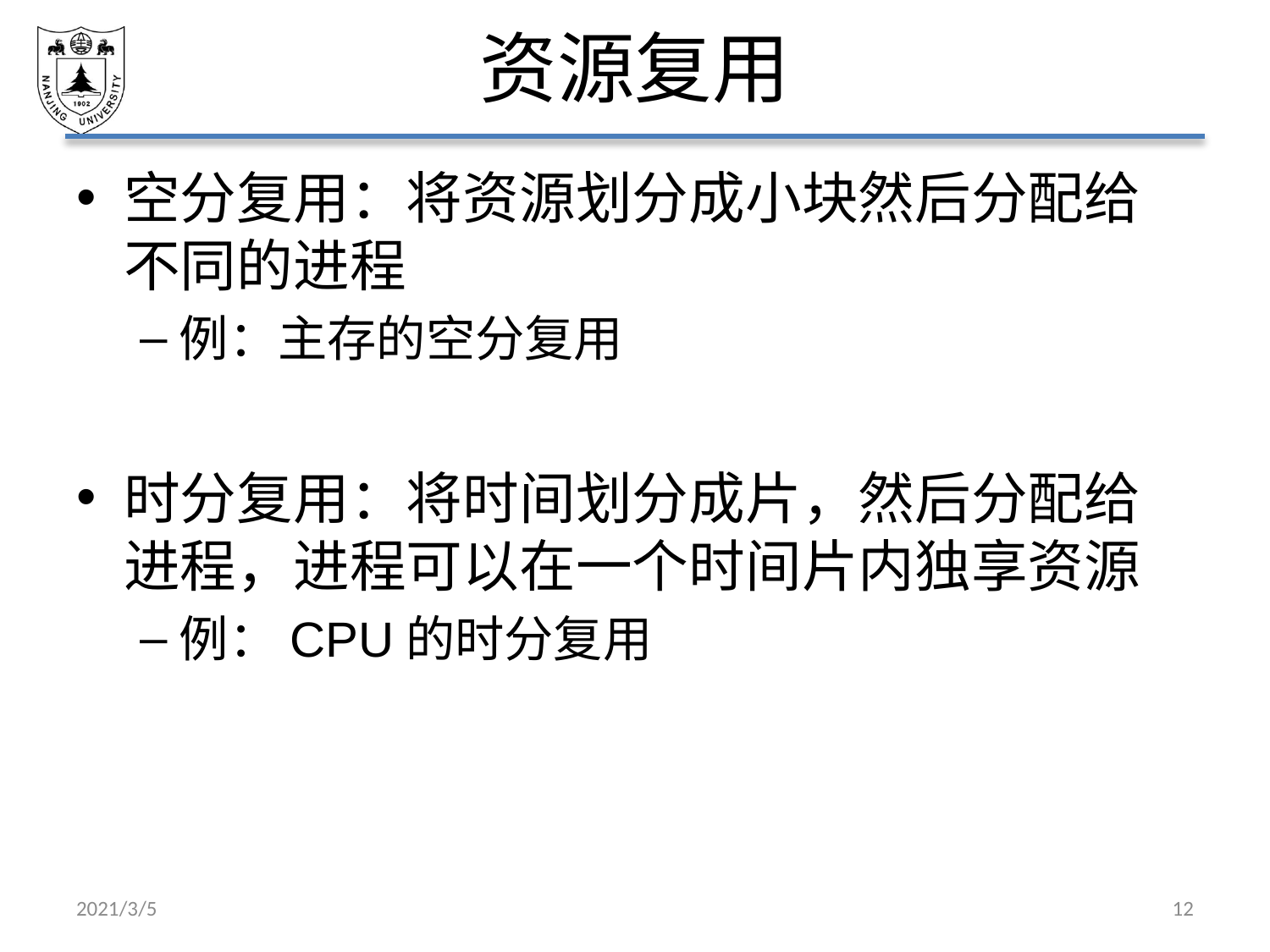

# 资源复用
空分复用：将资源划分成小块然后分配给不同的进程
例：主存的空分复用

时分复用：将时间划分成片，然后分配给进程，进程可以在一个时间片内独享资源
例：CPU的时分复用

2021/3/5
12